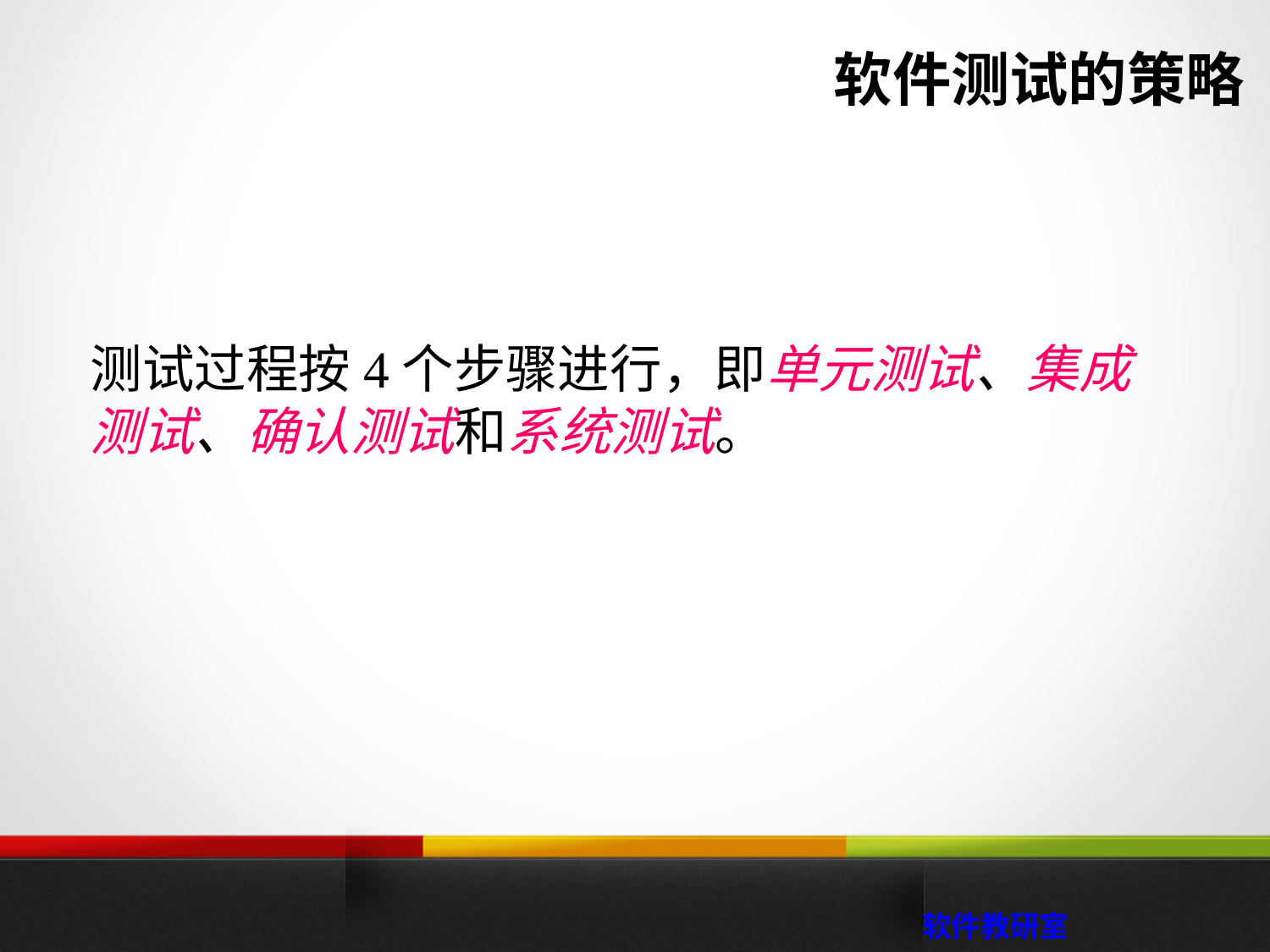

软件测试的策略
测试过程按4个步骤进行，即单元测试、集成测试、确认测试和系统测试。
                                     软件教研室